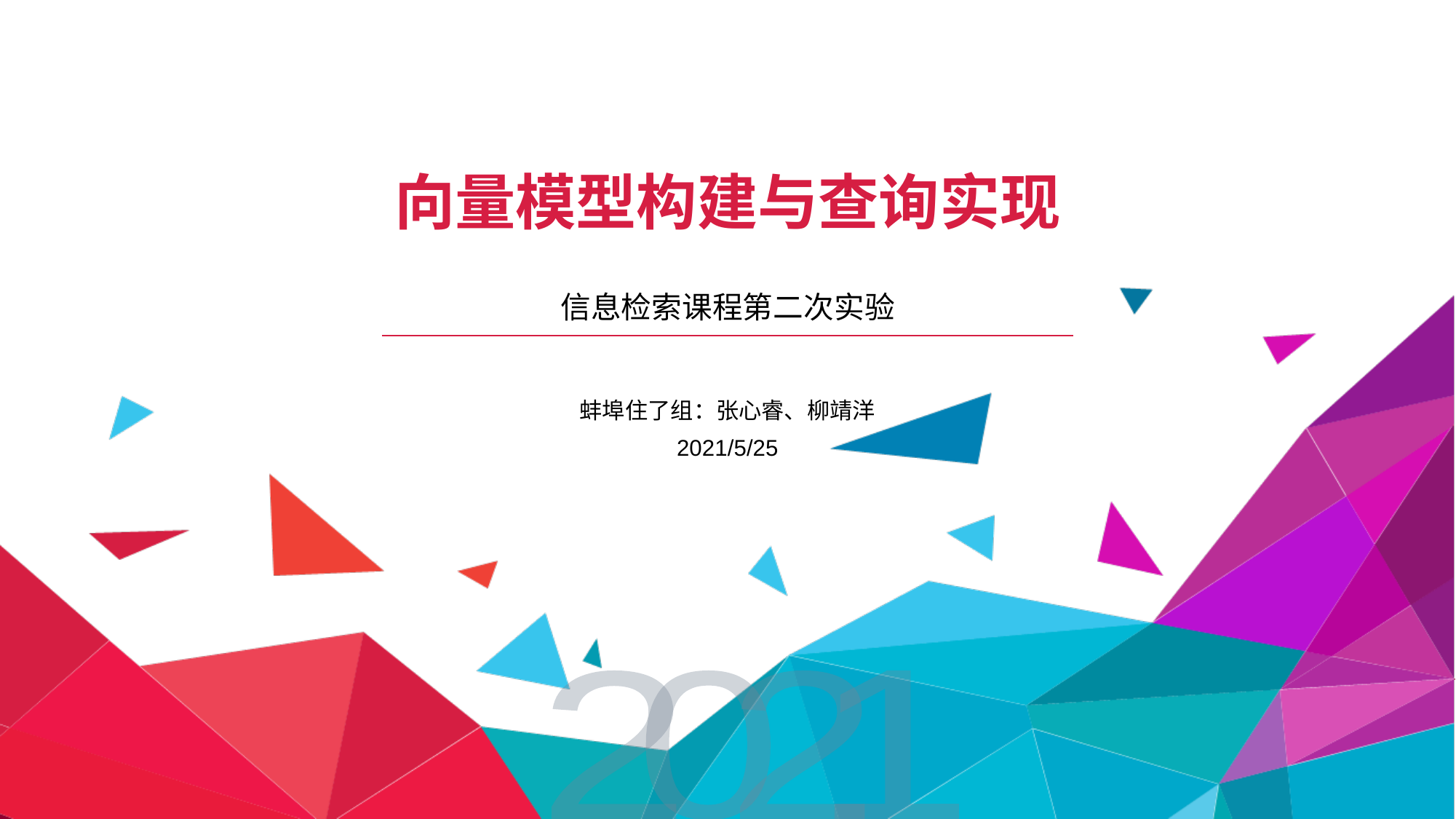

# 向量模型构建与查询实现
信息检索课程第二次实验
蚌埠住了组：张心睿、柳靖洋
2021/5/25
2
0
2
1